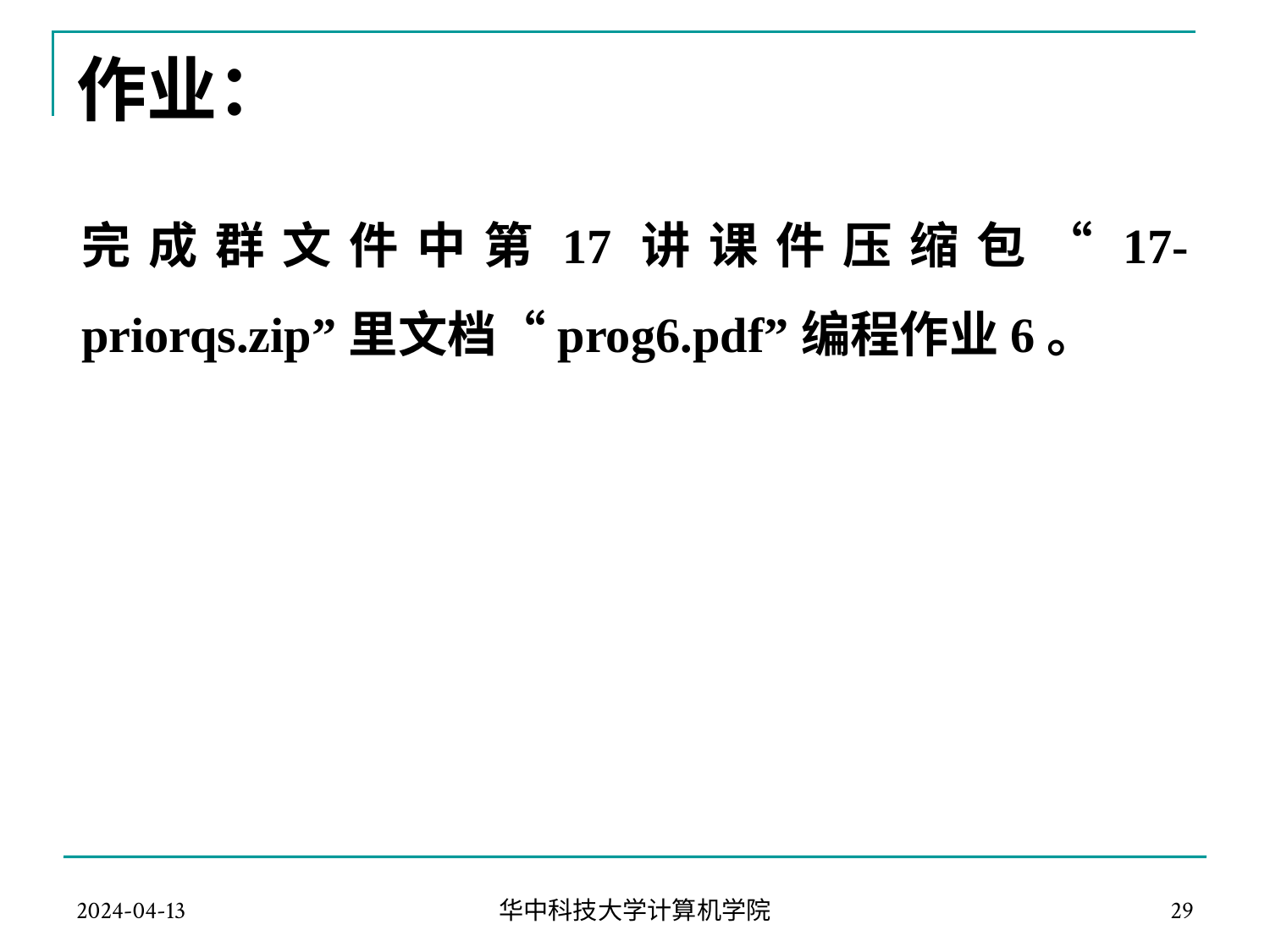

# 作业：
完成群文件中第17讲课件压缩包“17-priorqs.zip”里文档“prog6.pdf”编程作业6。

2024-04-13
华中科技大学计算机学院
29